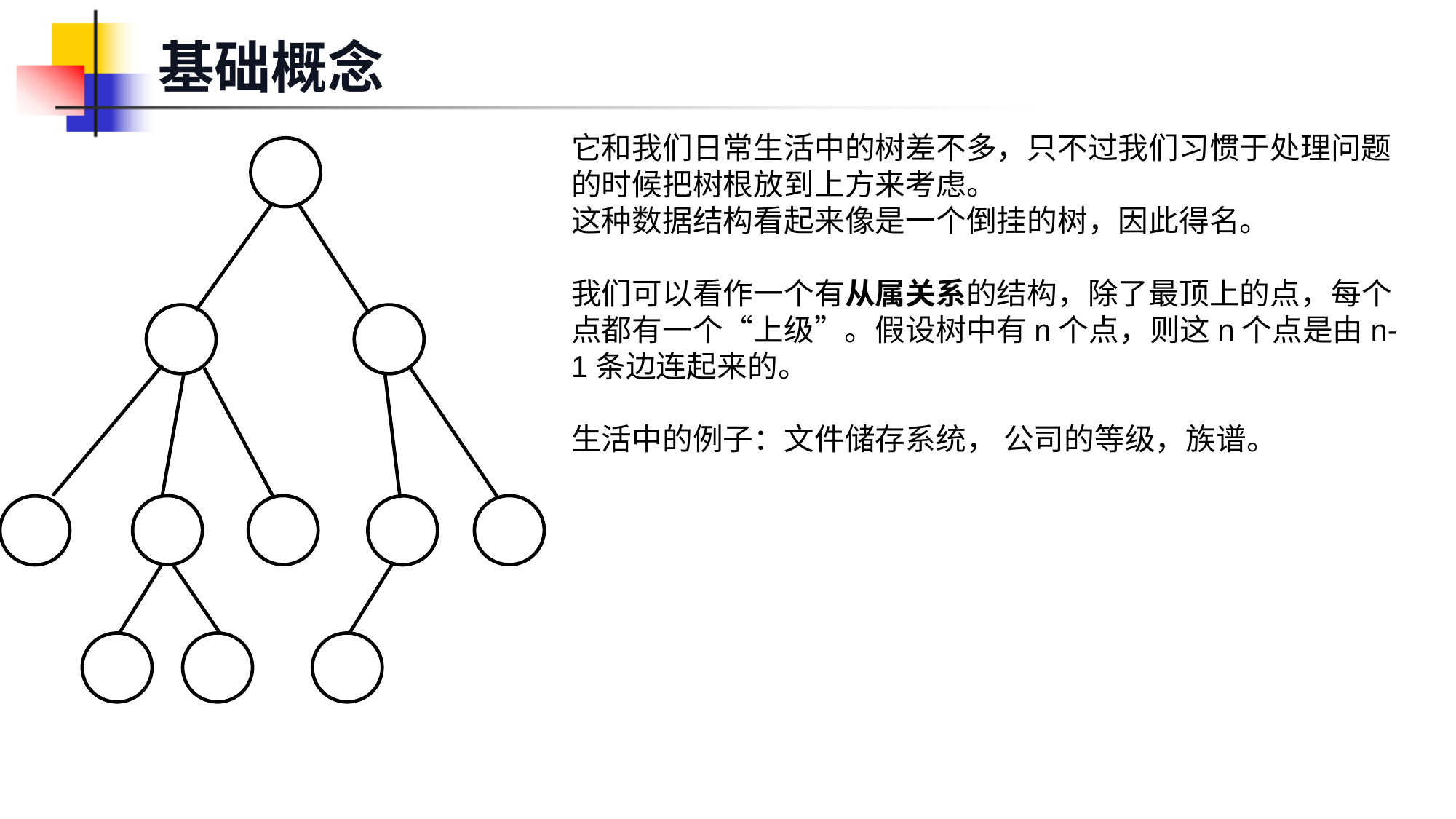

基础概念

它和我们日常生活中的树差不多，只不过我们习惯于处理问题的时候把树根放到上方来考虑。
这种数据结构看起来像是一个倒挂的树，因此得名。

我们可以看作一个有从属关系的结构，除了最顶上的点，每个点都有一个“上级”。假设树中有n个点，则这n个点是由n-1条边连起来的。

生活中的例子：文件储存系统， 公司的等级，族谱。